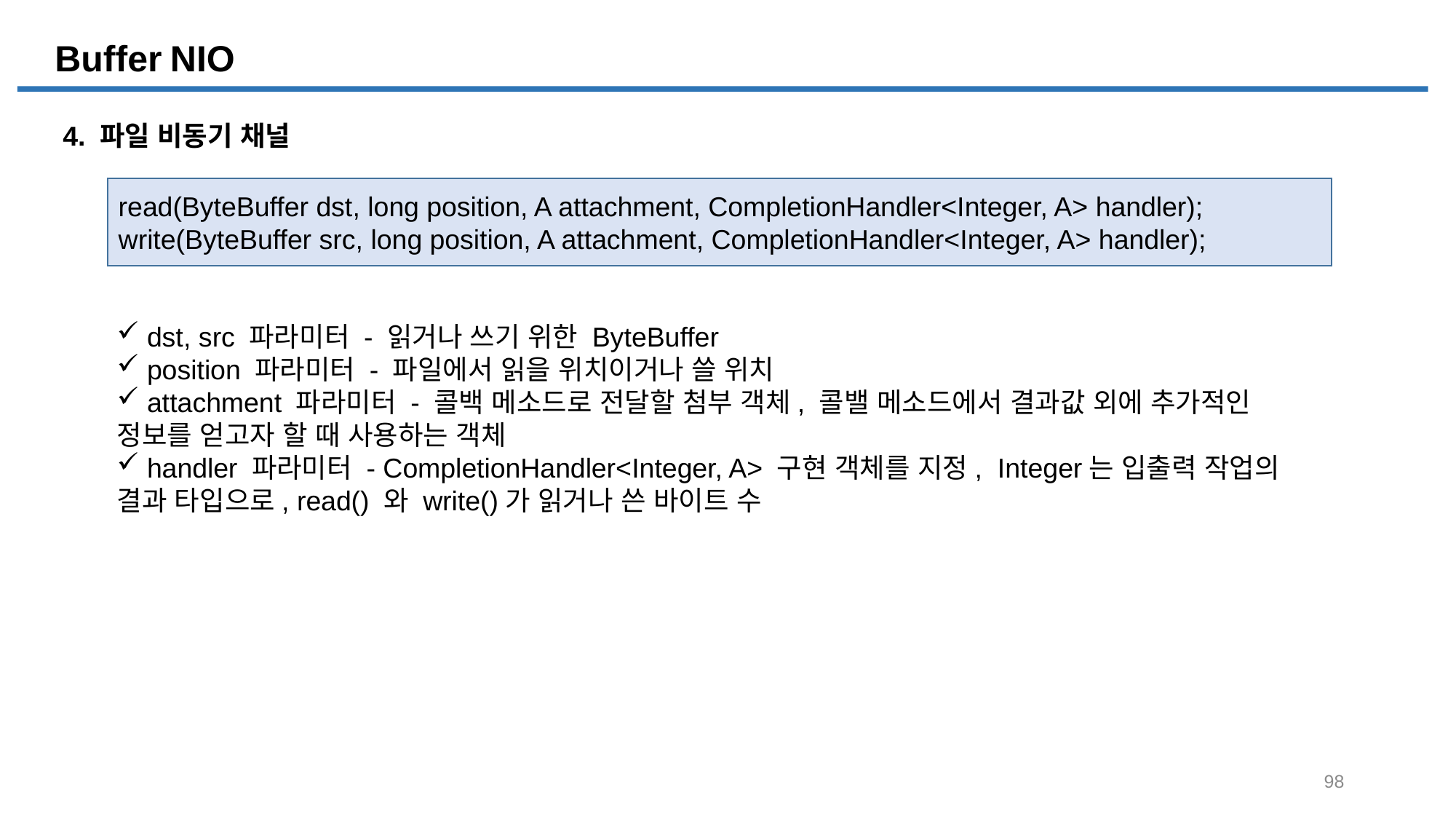

NIO

Buffer
4. 파일 비동기 채널
read(ByteBuffer dst, long position, A attachment, CompletionHandler<Integer, A> handler);
write(ByteBuffer src, long position, A attachment, CompletionHandler<Integer, A> handler);
 dst, src 파라미터 - 읽거나 쓰기 위한 ByteBuffer
 position 파라미터 - 파일에서 읽을 위치이거나 쓸 위치
 attachment 파라미터 - 콜백 메소드로 전달할 첨부 객체, 콜밸 메소드에서 결과값 외에 추가적인 정보를 얻고자 할 때 사용하는 객체
 handler 파라미터 - CompletionHandler<Integer, A> 구현 객체를 지정,  Integer는 입출력 작업의 결과 타입으로, read() 와 write()가 읽거나 쓴 바이트 수
98